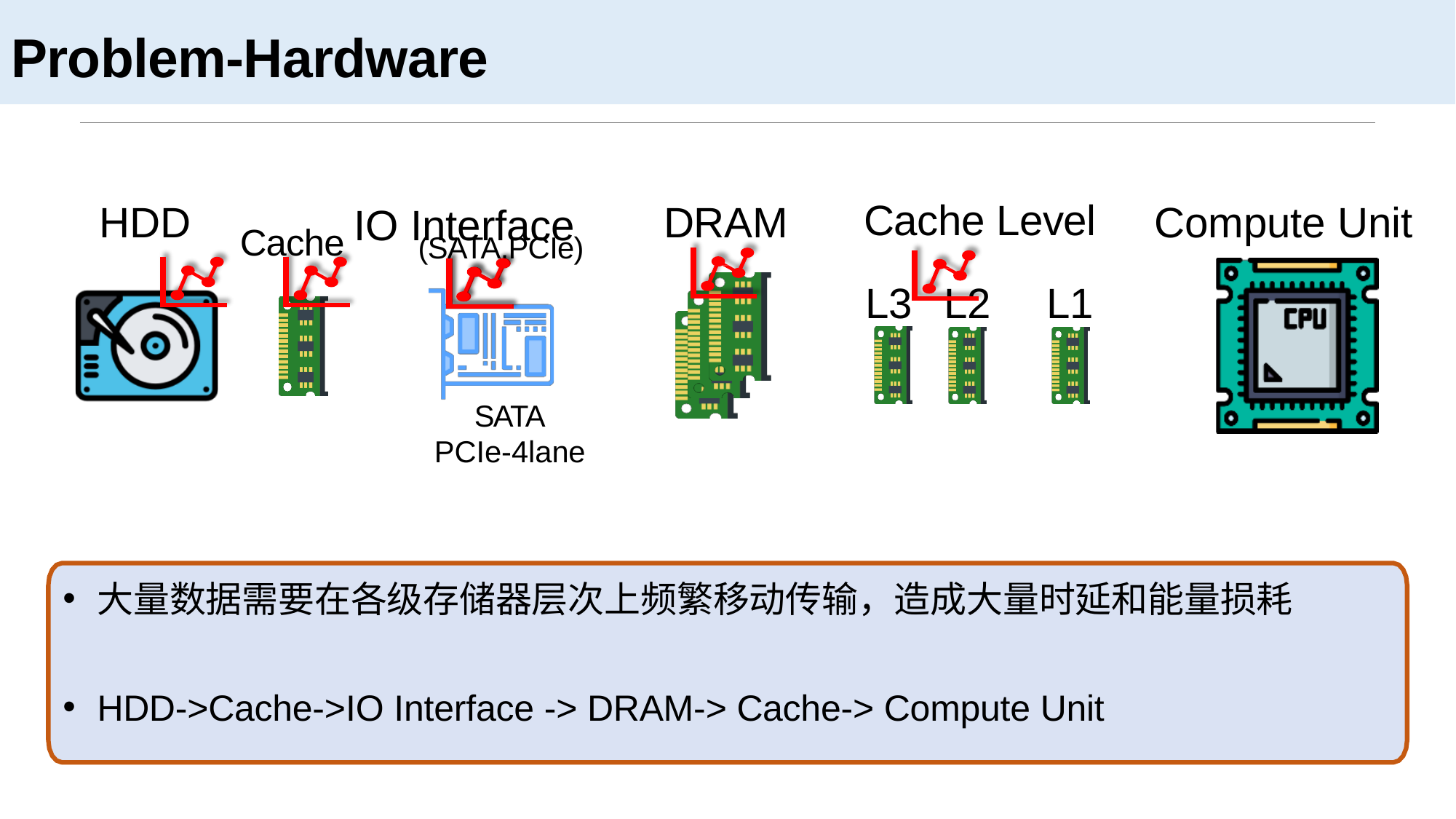

# Problem-Hardware
Cache IO Interface
Cache Level
L3	L2	L1
HDD
DRAM
Compute Unit
(SATA,PCIe)

SATA
PCIe-4lane

大量数据需要在各级存储器层次上频繁移动传输，造成大量时延和能量损耗

HDD->Cache->IO Interface -> DRAM-> Cache-> Compute Unit